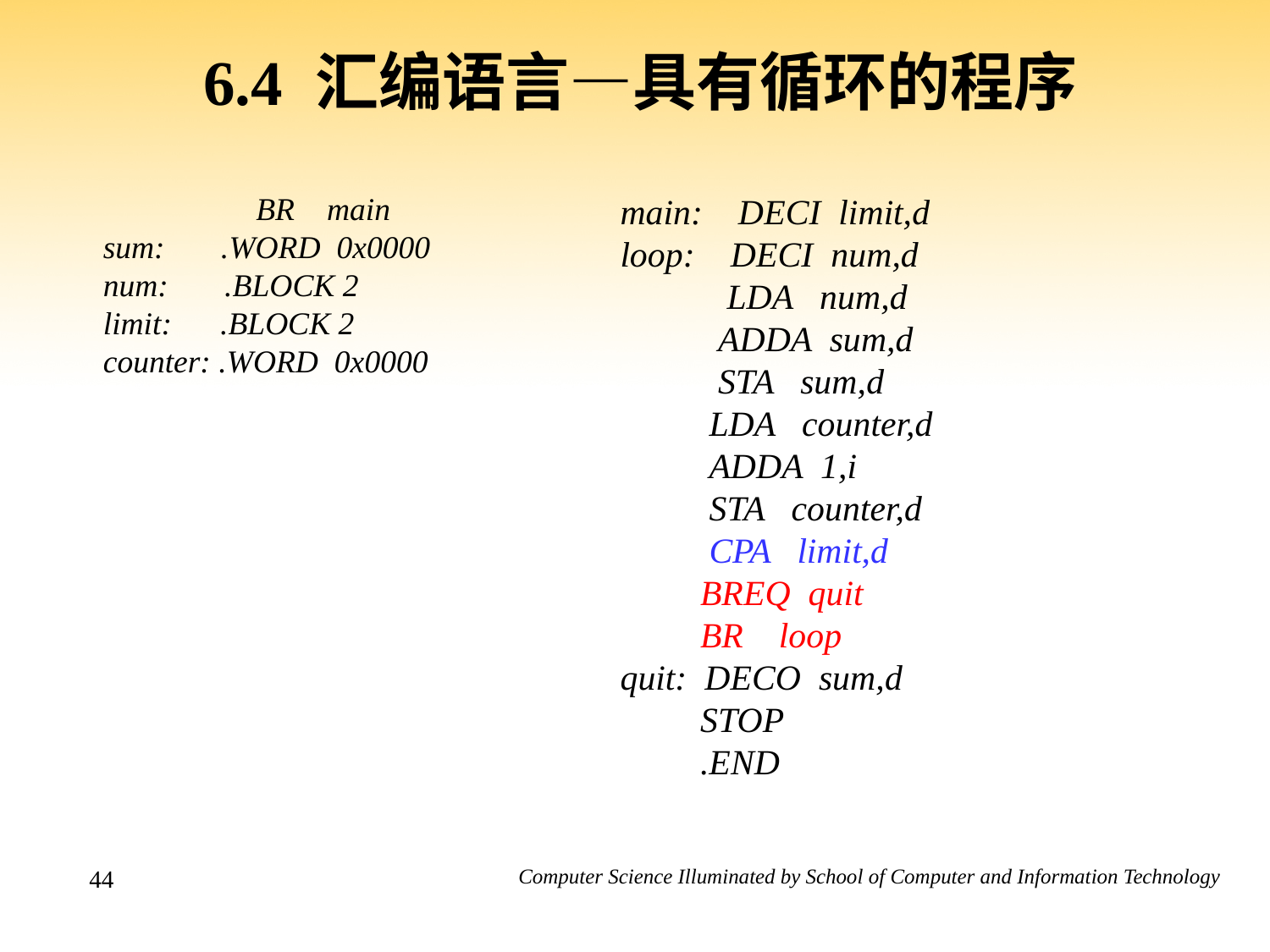

6.4 汇编语言—具有循环的程序
                   BR    main
sum:       .WORD  0x0000
num:       .BLOCK 2
limit:      .BLOCK 2
counter: .WORD  0x0000
main:    DECI  limit,d
loop:    DECI  num,d
            LDA   num,d
           ADDA  sum,d
           STA   sum,d
          LDA   counter,d
          ADDA  1,i
          STA   counter,d
          CPA   limit,d
         BREQ  quit
         BR    loop
quit:  DECO  sum,d
         STOP
         .END

44